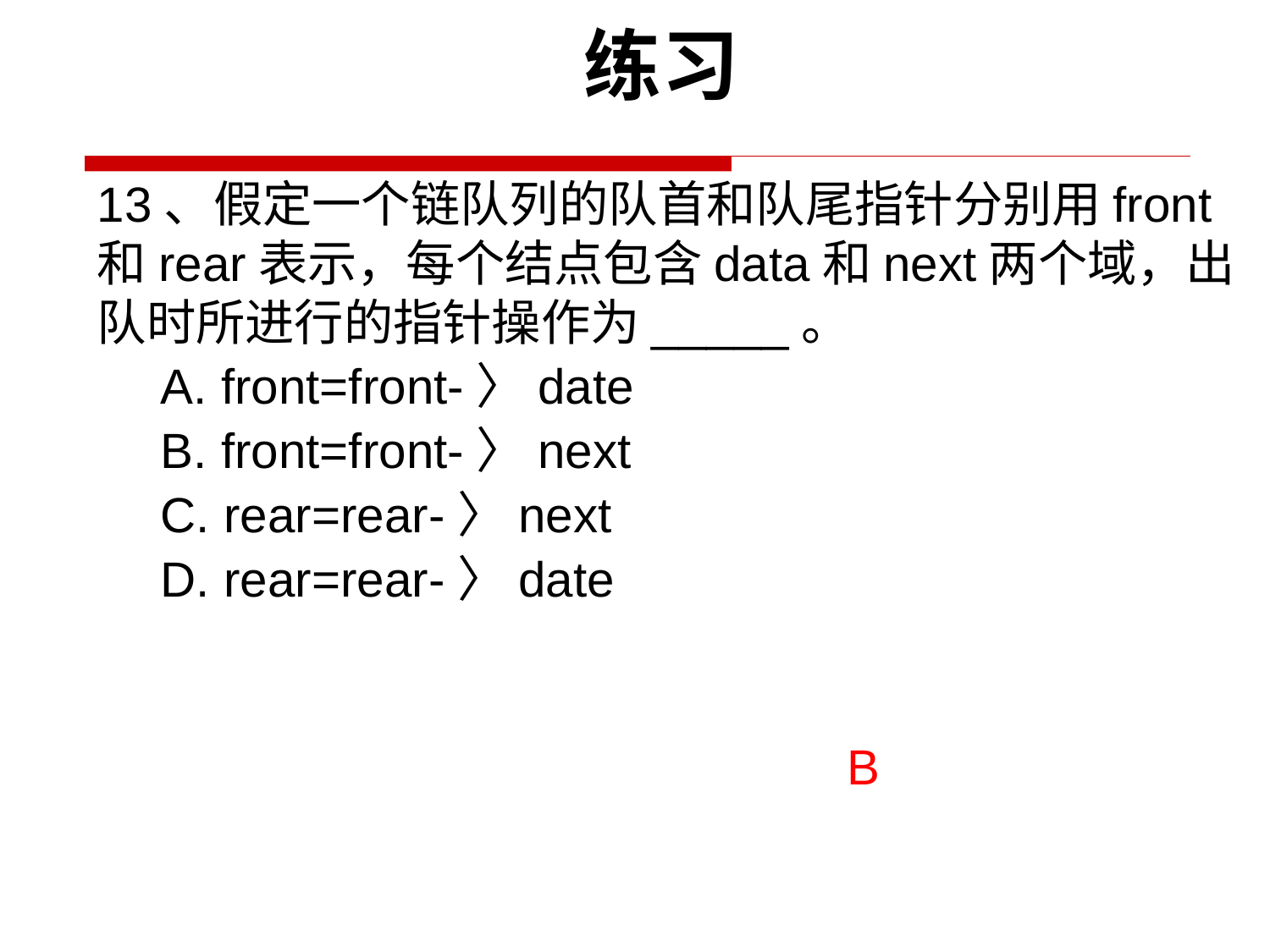

练习
13、假定一个链队列的队首和队尾指针分别用front和rear表示，每个结点包含data和next两个域，出队时所进行的指针操作为_____。
A. front=front-〉date
B. front=front-〉next
C. rear=rear-〉next
D. rear=rear-〉date
B